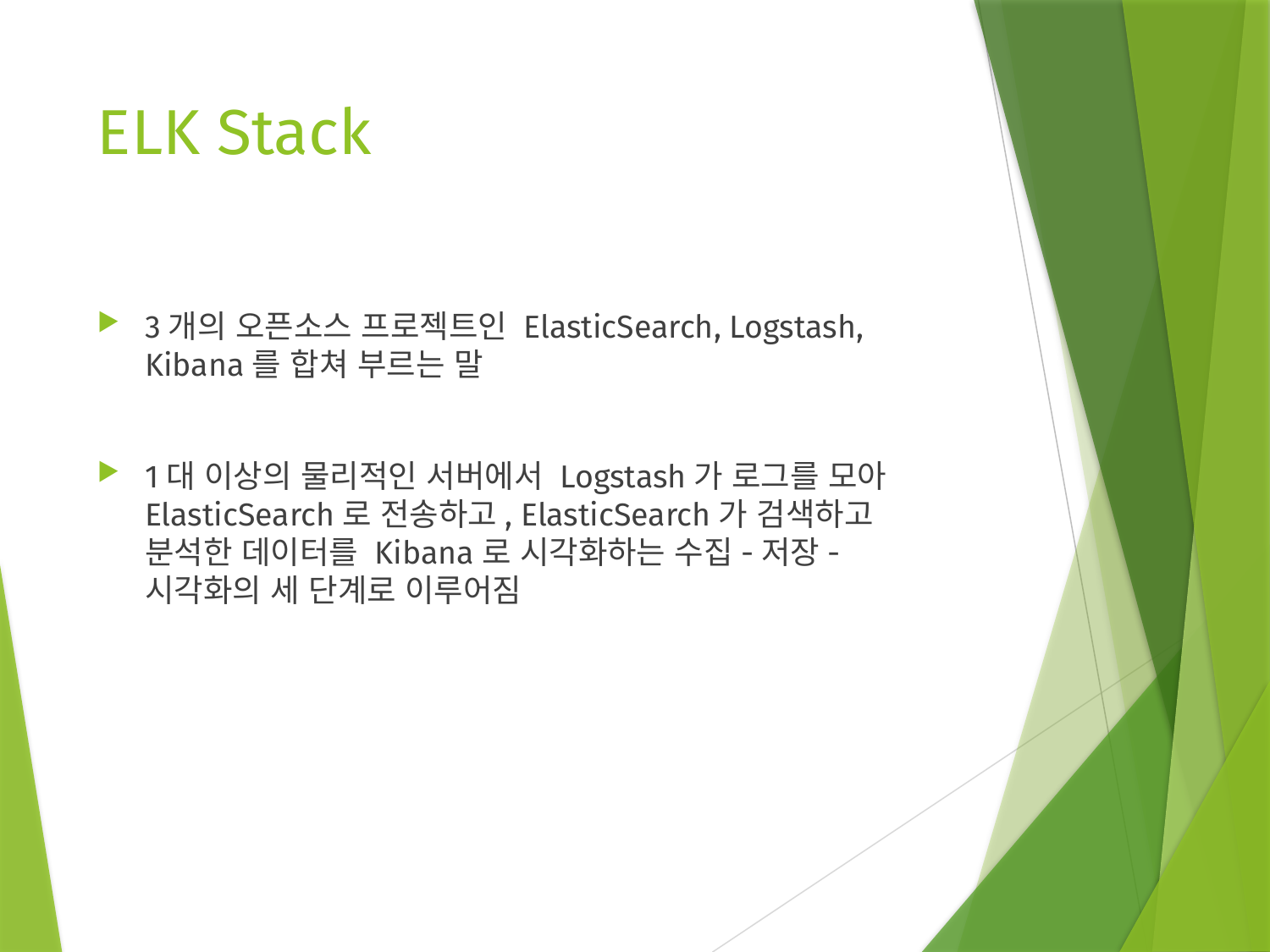

# ELK Stack
3개의 오픈소스 프로젝트인 ElasticSearch, Logstash, Kibana를 합쳐 부르는 말

1대 이상의 물리적인 서버에서 Logstash가 로그를 모아 ElasticSearch로 전송하고, ElasticSearch가 검색하고 분석한 데이터를 Kibana로 시각화하는 수집-저장-시각화의 세 단계로 이루어짐